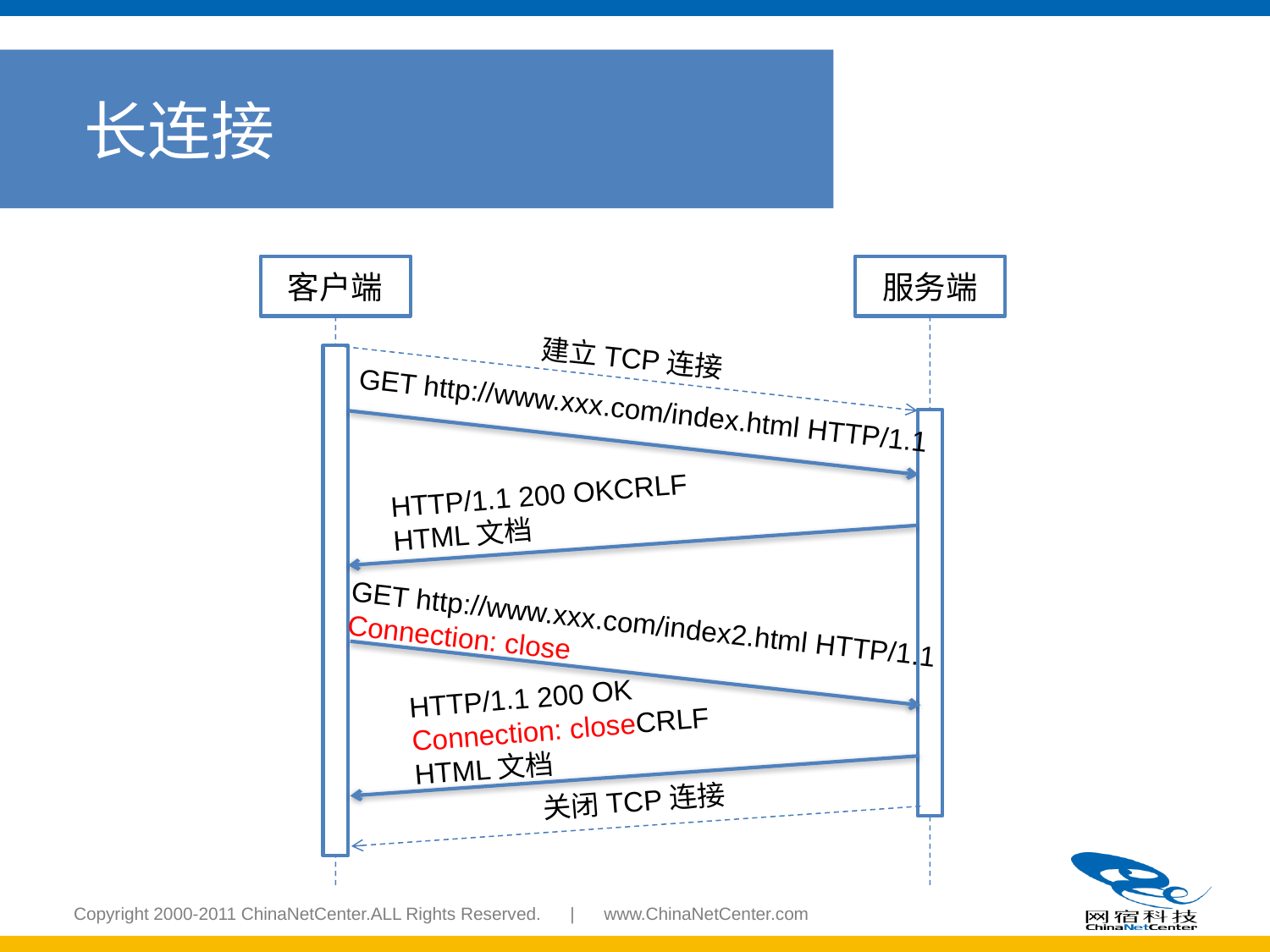

长连接
客户端
服务端
建立TCP连接

GET http://www.xxx.com/index.html HTTP/1.1

HTTP/1.1 200 OKCRLF
HTML文档
GET http://www.xxx.com/index2.html HTTP/1.1
Connection: close
HTTP/1.1 200 OK
Connection: closeCRLF
HTML文档
关闭TCP连接